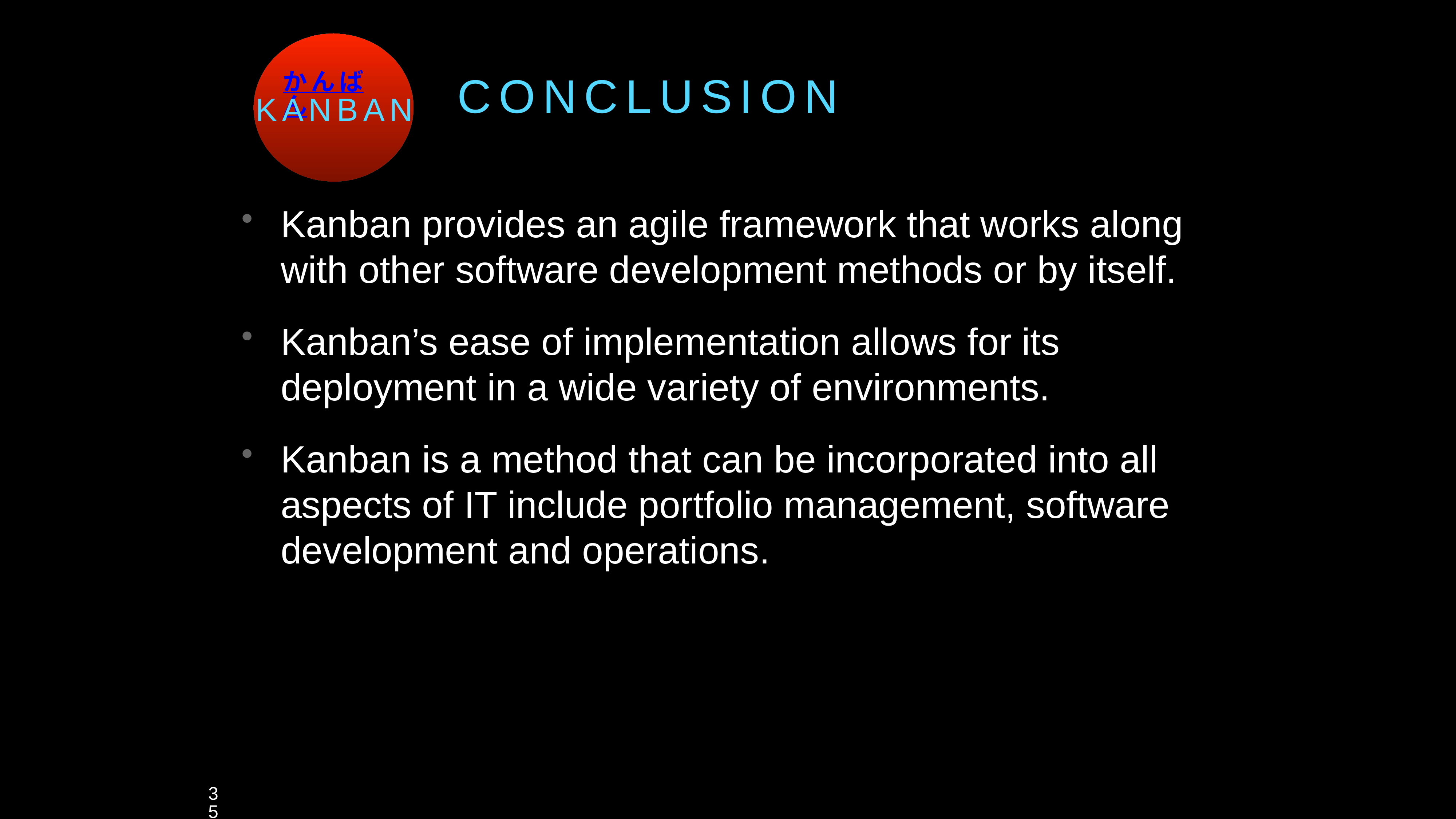

かんばん
KanBAn
# Conclusion
Kanban provides an agile framework that works along with other software development methods or by itself.
Kanban’s ease of implementation allows for its deployment in a wide variety of environments.
Kanban is a method that can be incorporated into all aspects of IT include portfolio management, software development and operations.
35